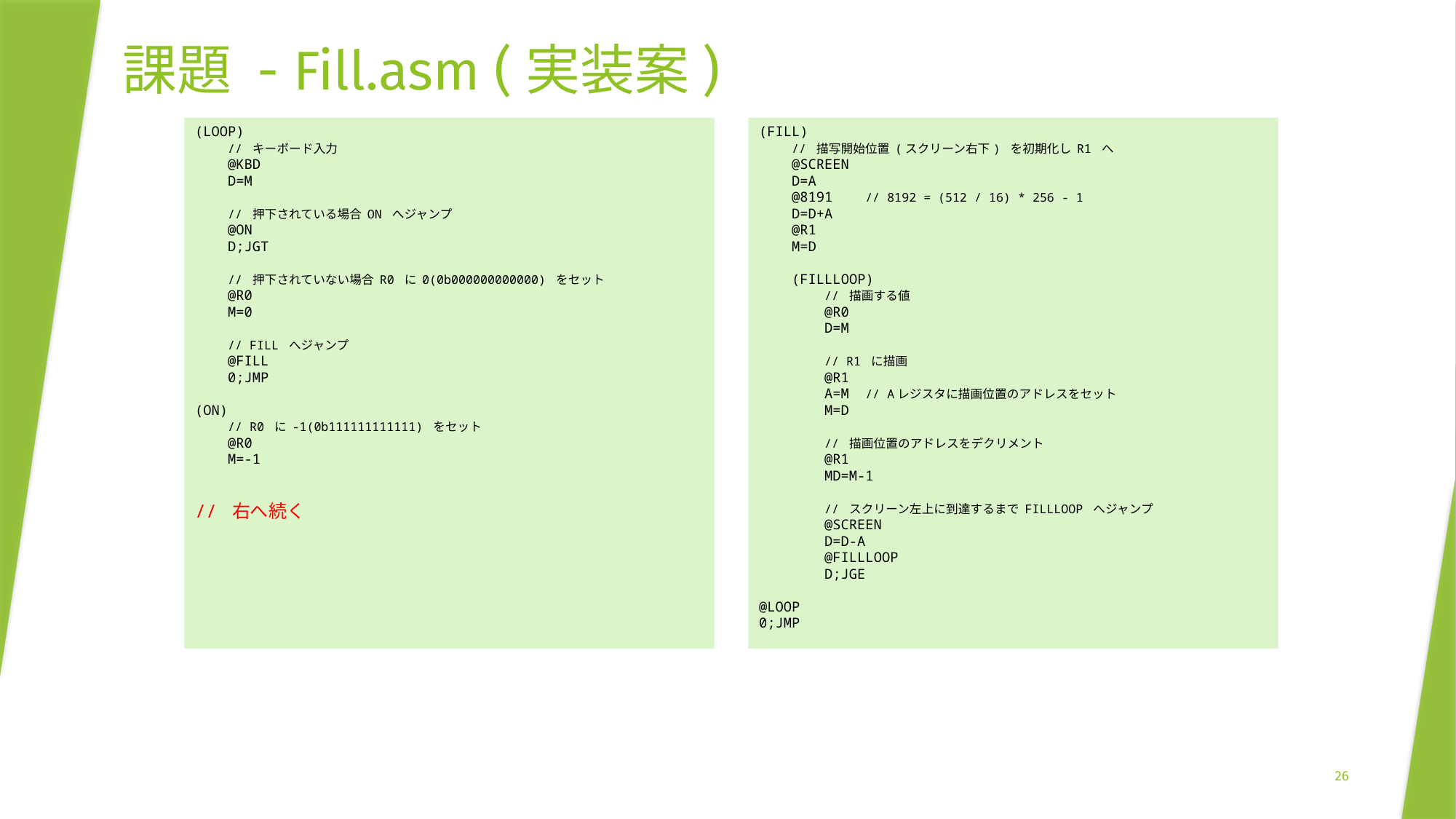

# 課題 - Fill.asm (実装案)
(LOOP)
    // キーボード入力
    @KBD
    D=M
    // 押下されている場合 ON へジャンプ
    @ON
    D;JGT
    // 押下されていない場合 R0 に 0(0b000000000000) をセット
    @R0
    M=0
    // FILL へジャンプ
    @FILL
    0;JMP
(ON)
    // R0 に -1(0b111111111111) をセット
    @R0
    M=-1

// 右へ続く
(FILL)
    // 描写開始位置 (スクリーン右下) を初期化し R1 へ
    @SCREEN
    D=A
    @8191    // 8192 = (512 / 16) * 256 - 1
    D=D+A
    @R1
    M=D

    (FILLLOOP)
        // 描画する値
        @R0
        D=M

        // R1 に描画
        @R1
        A=M  // Aレジスタに描画位置のアドレスをセット
        M=D

        // 描画位置のアドレスをデクリメント
        @R1
        MD=M-1

        // スクリーン左上に到達するまで FILLLOOP へジャンプ
        @SCREEN
        D=D-A
        @FILLLOOP
        D;JGE

@LOOP
0;JMP

26